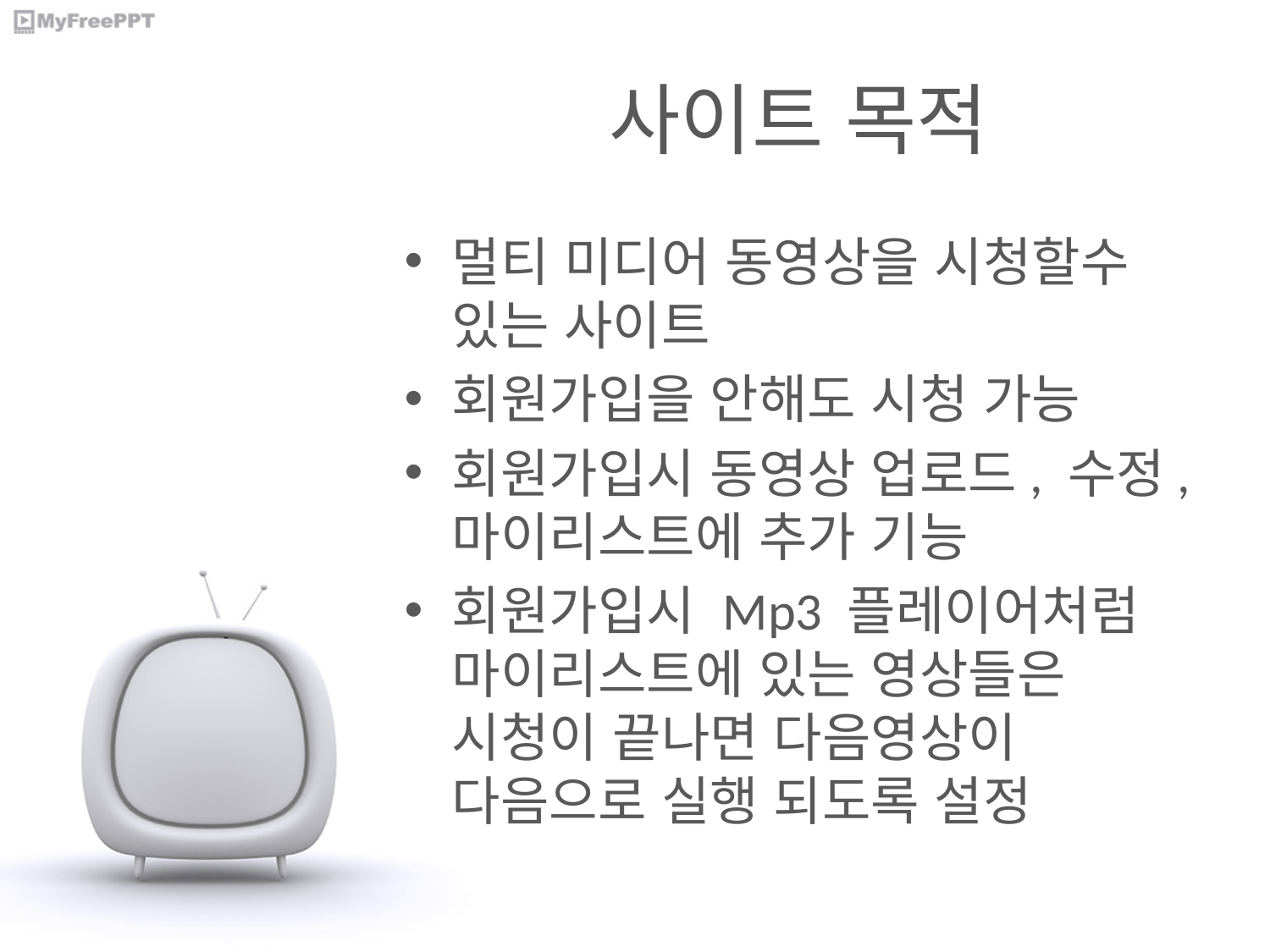

# 사이트 목적
멀티 미디어 동영상을 시청할수 있는 사이트
회원가입을 안해도 시청 가능
회원가입시 동영상 업로드, 수정, 마이리스트에 추가 기능
회원가입시 Mp3 플레이어처럼 마이리스트에 있는 영상들은 시청이 끝나면 다음영상이 다음으로 실행 되도록 설정